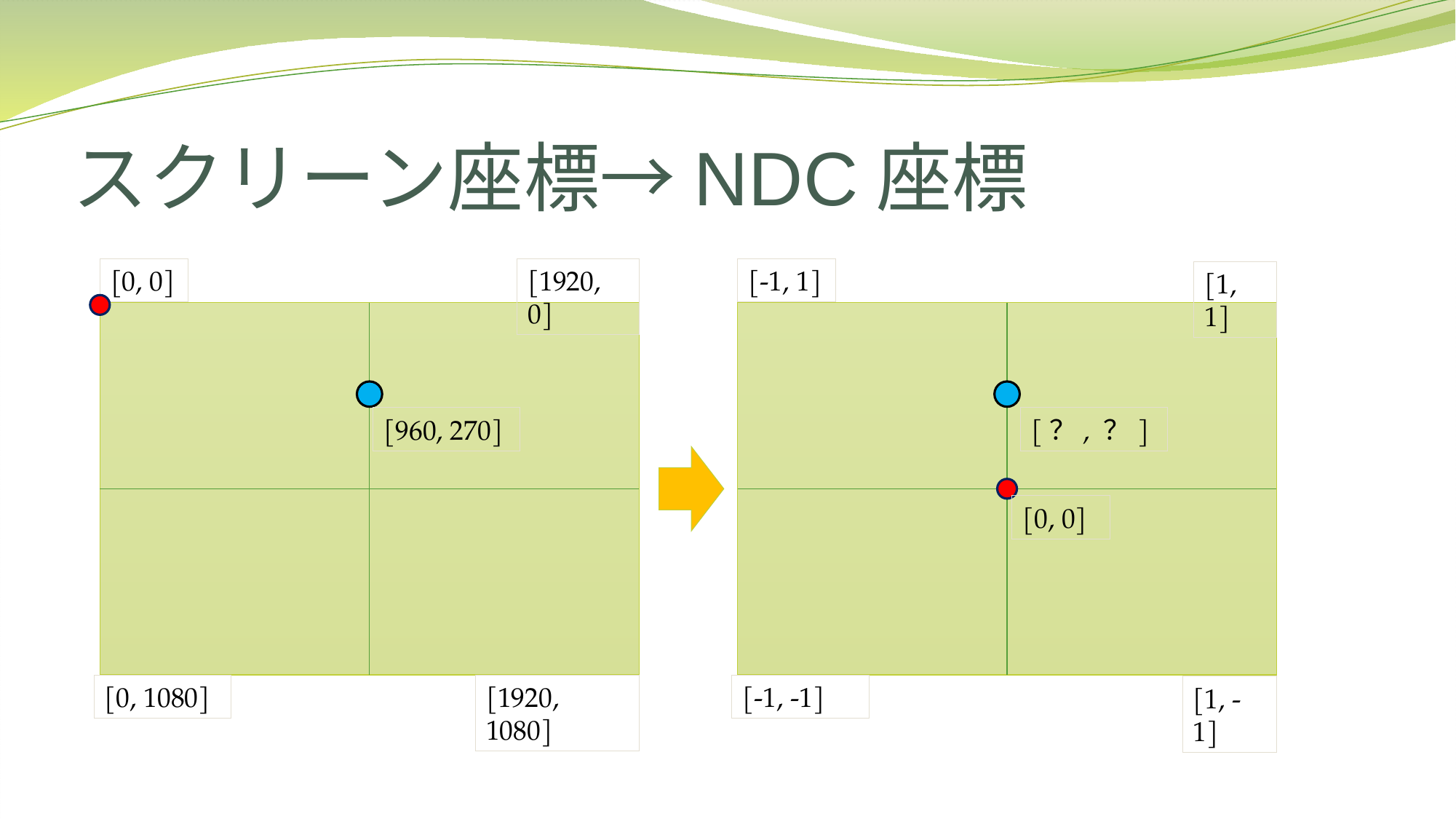

# スクリーン座標→NDC座標
[0, 0]
[1920, 0]
[-1, 1]
[1, 1]

[960, 270]
[？, ？]

[0, 0]
[0, 1080]
[1920, 1080]
[-1, -1]
[1, -1]